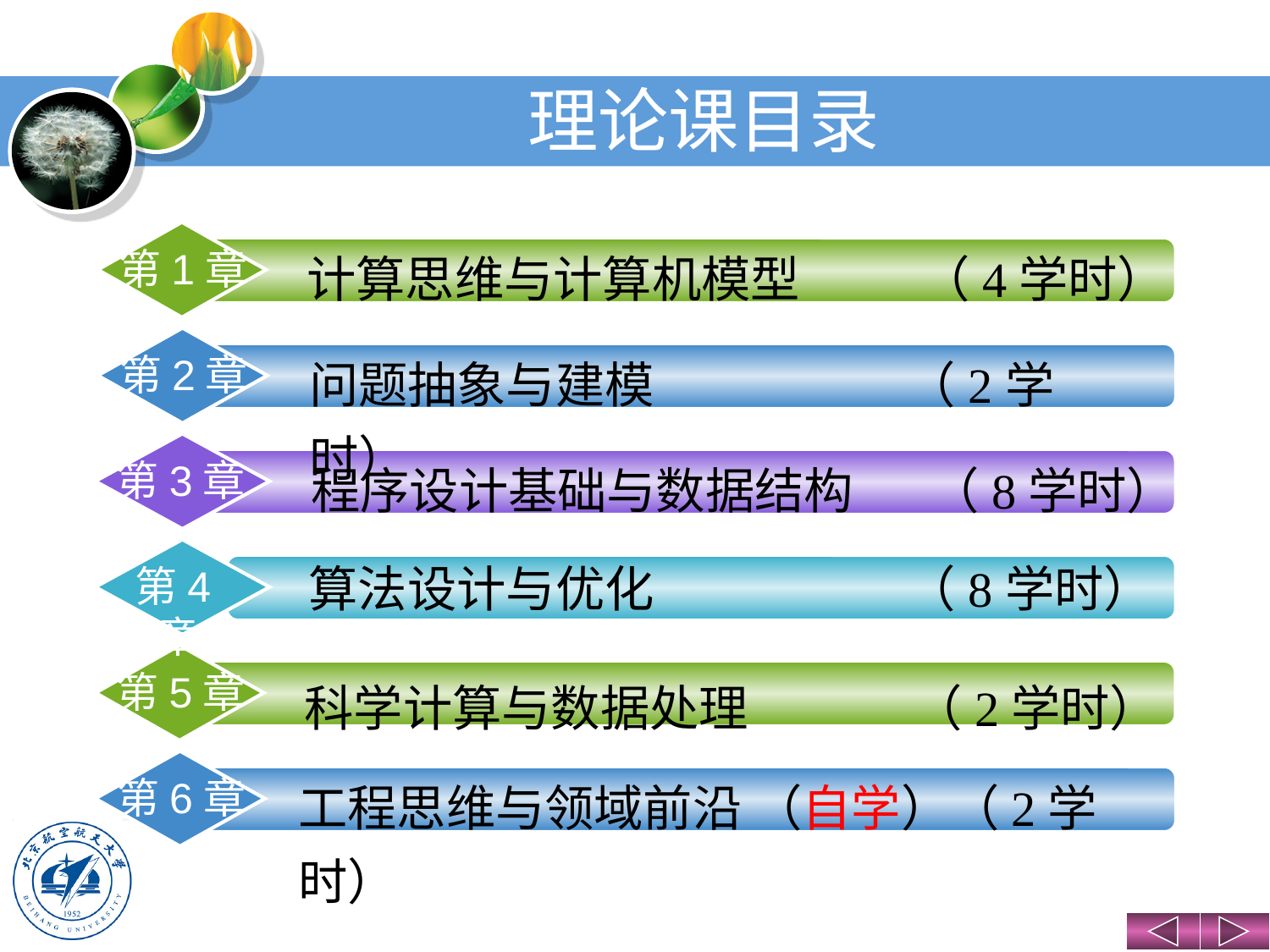

# 理论课目录

计算思维与计算机模型           （4学时）
第1章

第2章

问题抽象与建模                       （2学时）

程序设计基础与数据结构       （8学时）
第3章

算法设计与优化                       （8学时）
第4章

科学计算与数据处理               （2学时）
第5章

第6章

工程思维与领域前沿 （自学）（2学时）
11